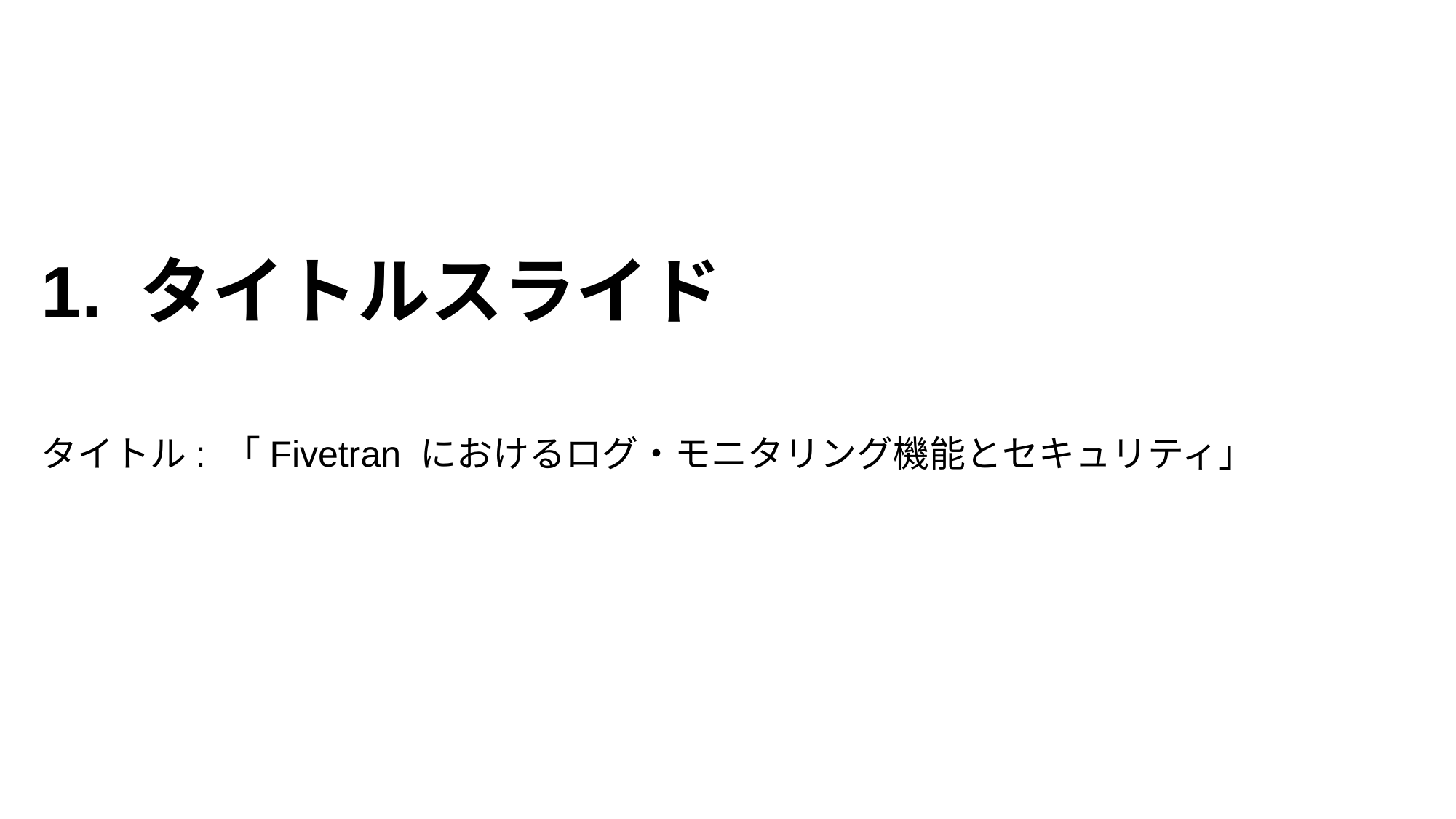

# 1. タイトルスライド
タイトル: 「Fivetran におけるログ・モニタリング機能とセキュリティ」